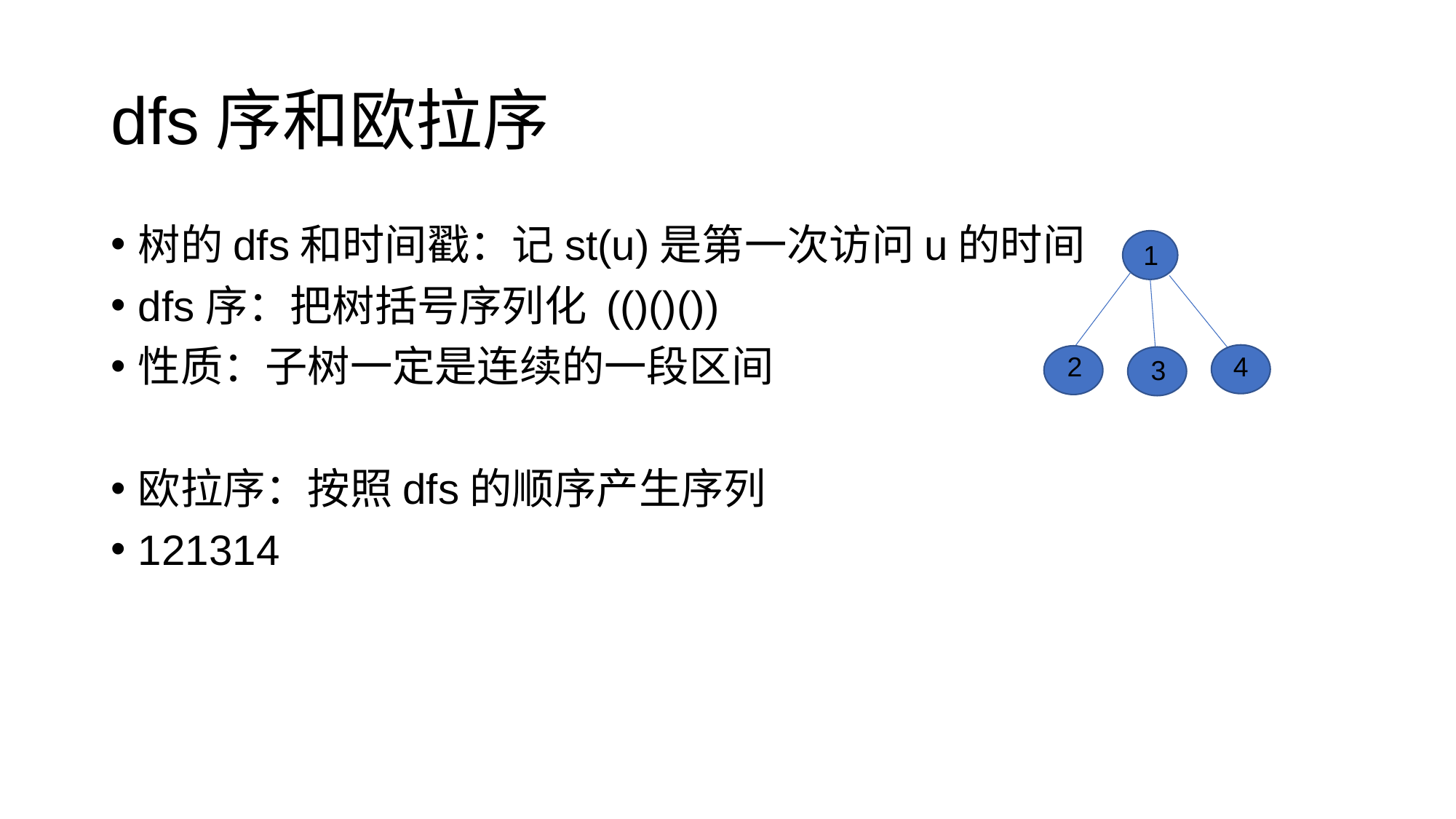

# dfs序和欧拉序
树的dfs和时间戳：记st(u)是第一次访问u的时间
dfs序：把树括号序列化 (()()())
性质：子树一定是连续的一段区间

欧拉序：按照dfs的顺序产生序列
121314

1
2
4

3